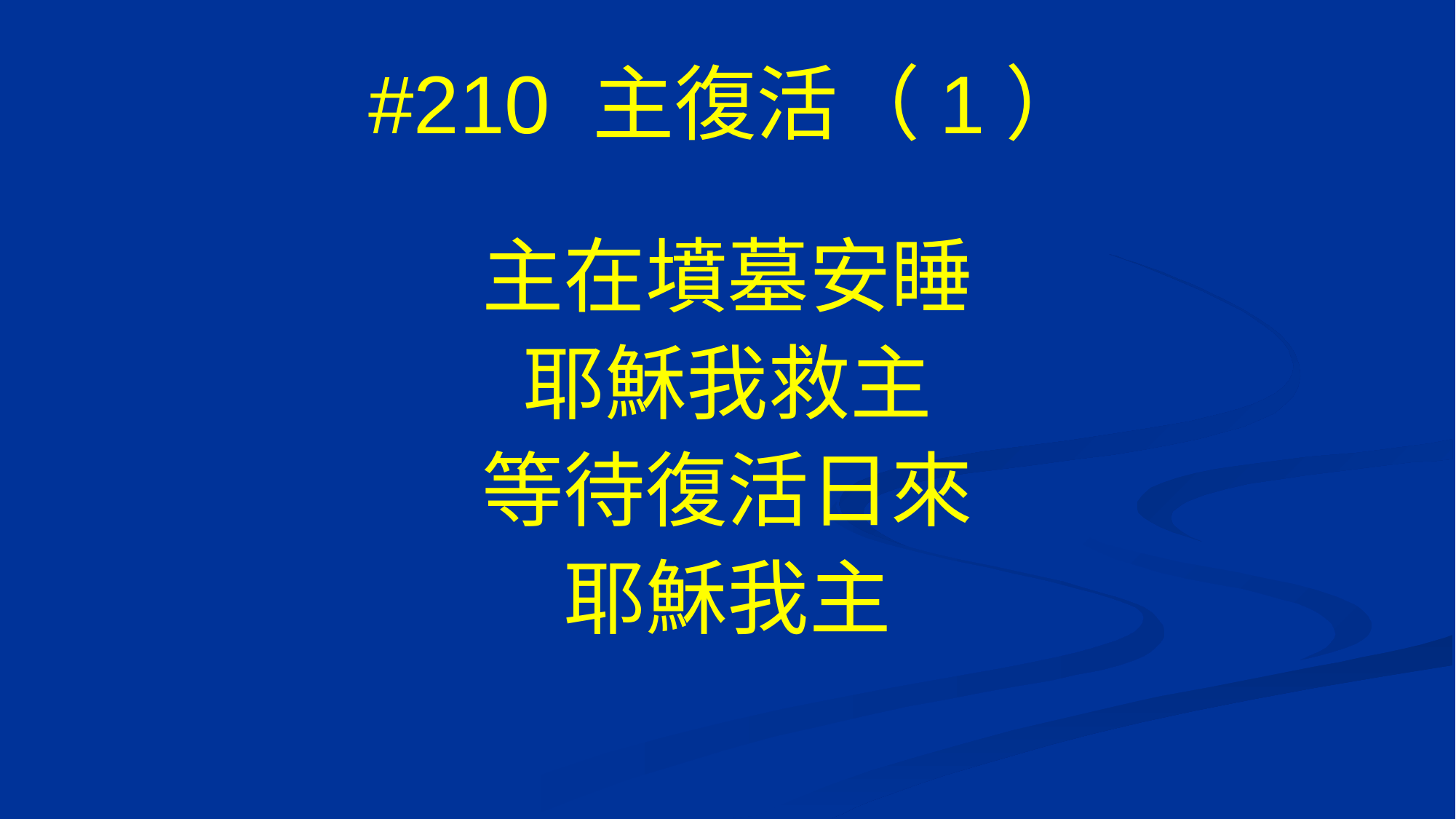

# #210 主復活（1）
主在墳墓安睡
耶穌我救主
等待復活日來
耶穌我主